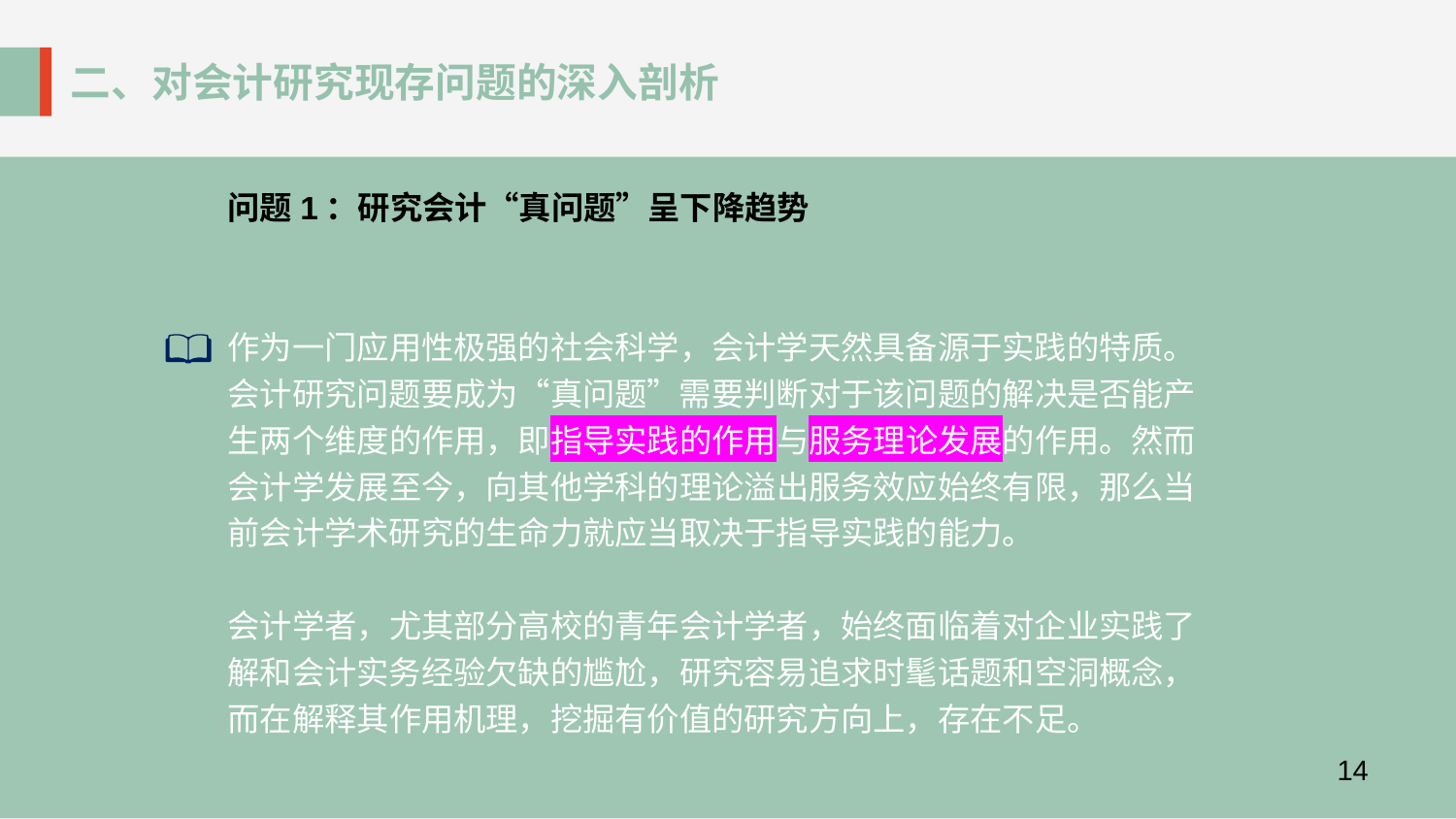

二、对会计研究现存问题的深入剖析

问题1：研究会计“真问题”呈下降趋势

作为一门应用性极强的社会科学，会计学天然具备源于实践的特质。会计研究问题要成为“真问题”需要判断对于该问题的解决是否能产生两个维度的作用，即指导实践的作用与服务理论发展的作用。然而会计学发展至今，向其他学科的理论溢出服务效应始终有限，那么当前会计学术研究的生命力就应当取决于指导实践的能力。

会计学者，尤其部分高校的青年会计学者，始终面临着对企业实践了解和会计实务经验欠缺的尴尬，研究容易追求时髦话题和空洞概念，而在解释其作用机理，挖掘有价值的研究方向上，存在不足。

14